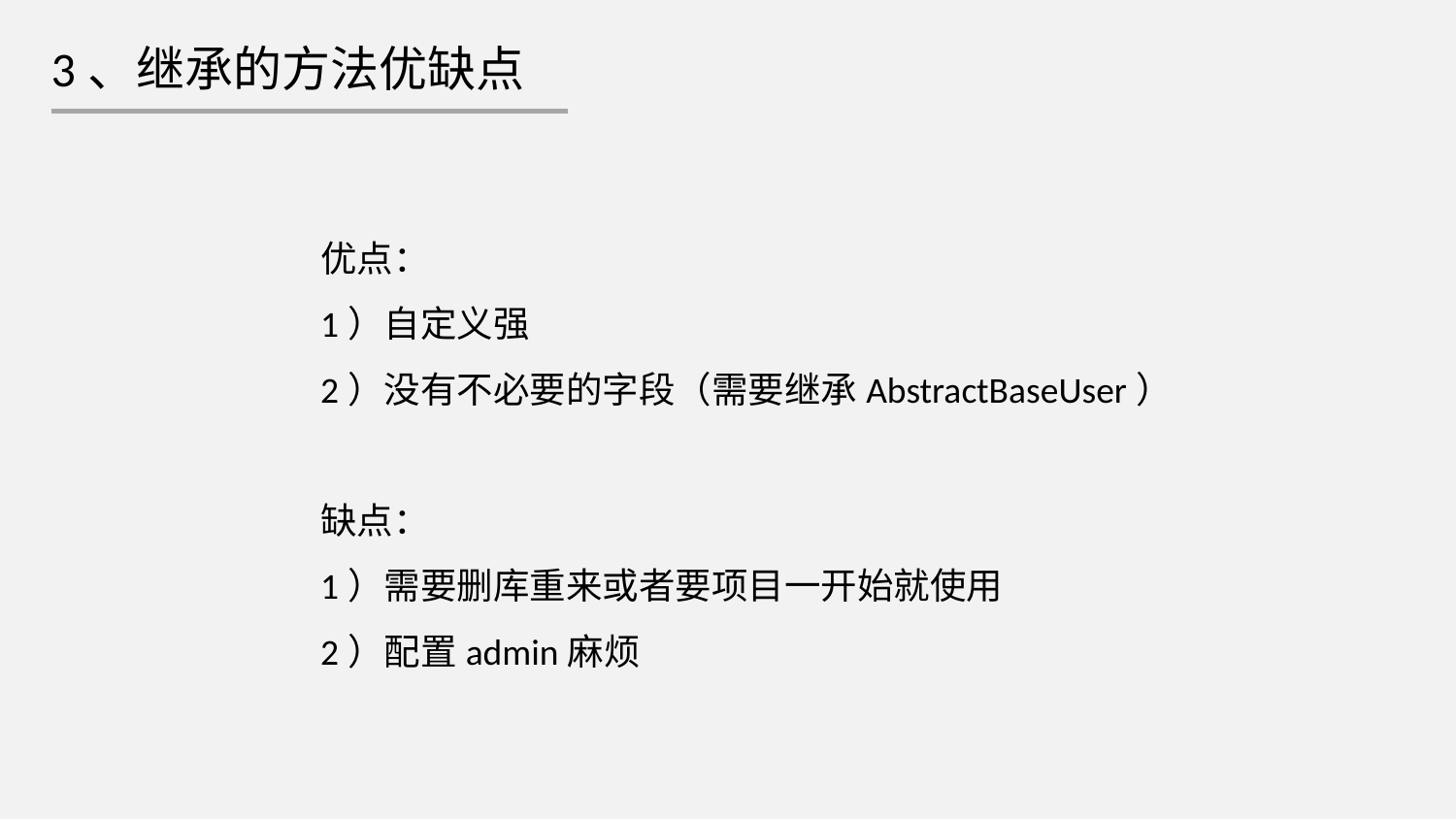

3、继承的方法优缺点
优点：
1）自定义强
2）没有不必要的字段（需要继承AbstractBaseUser）

缺点：
1）需要删库重来或者要项目一开始就使用
2）配置admin麻烦